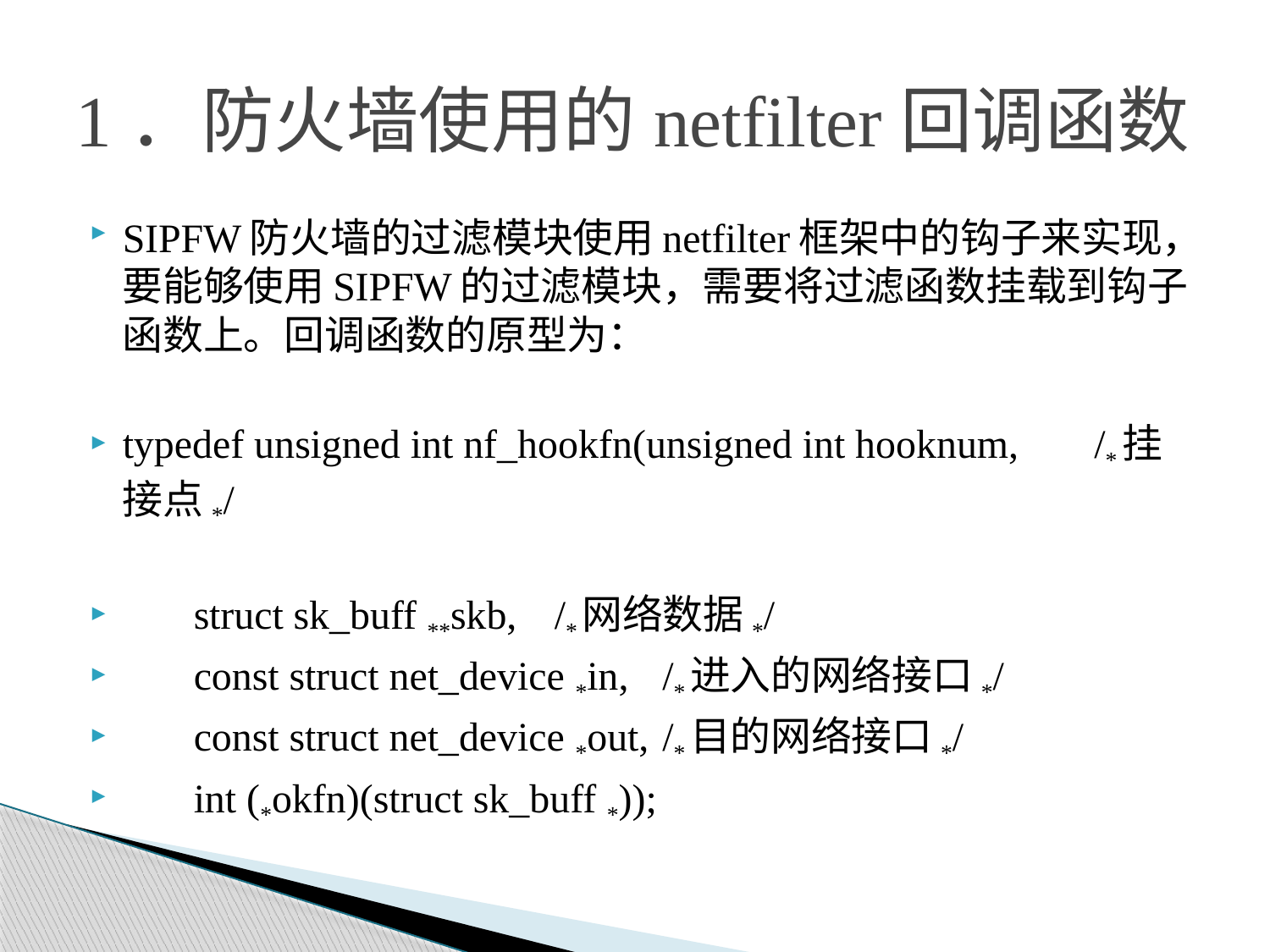

# 1．防火墙使用的netfilter回调函数
SIPFW防火墙的过滤模块使用netfilter框架中的钩子来实现，要能够使用SIPFW的过滤模块，需要将过滤函数挂载到钩子函数上。回调函数的原型为：

typedef unsigned int nf_hookfn(unsigned int hooknum,	/*挂接点*/

       struct sk_buff **skb,		/*网络数据*/
       const struct net_device *in,	/*进入的网络接口*/
       const struct net_device *out,	/*目的网络接口*/
       int (*okfn)(struct sk_buff *));